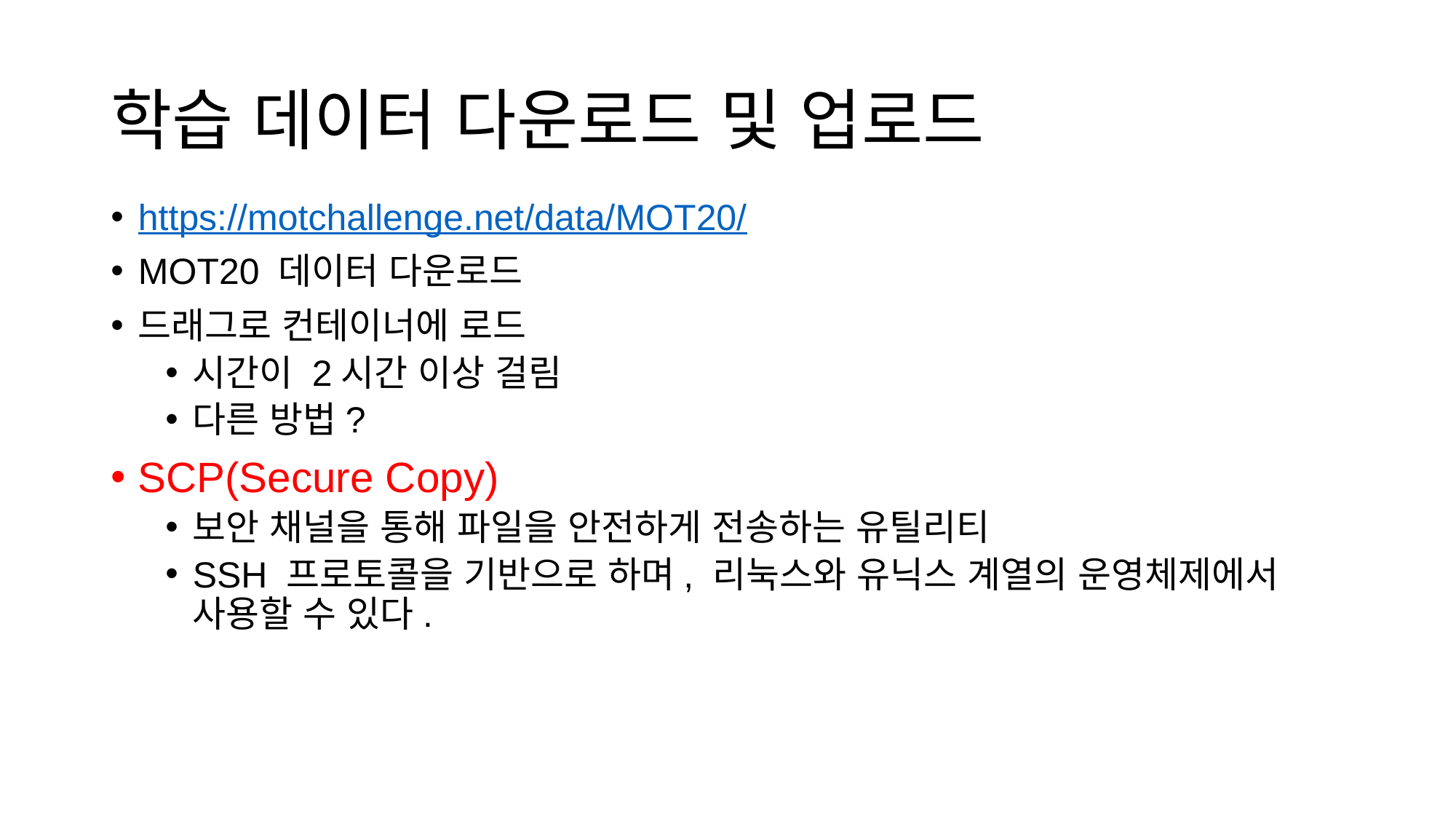

# 학습 데이터 다운로드 및 업로드
https://motchallenge.net/data/MOT20/
MOT20 데이터 다운로드
드래그로 컨테이너에 로드
시간이 2시간 이상 걸림
다른 방법?
SCP(Secure Copy)
보안 채널을 통해 파일을 안전하게 전송하는 유틸리티
SSH 프로토콜을 기반으로 하며, 리눅스와 유닉스 계열의 운영체제에서 사용할 수 있다.